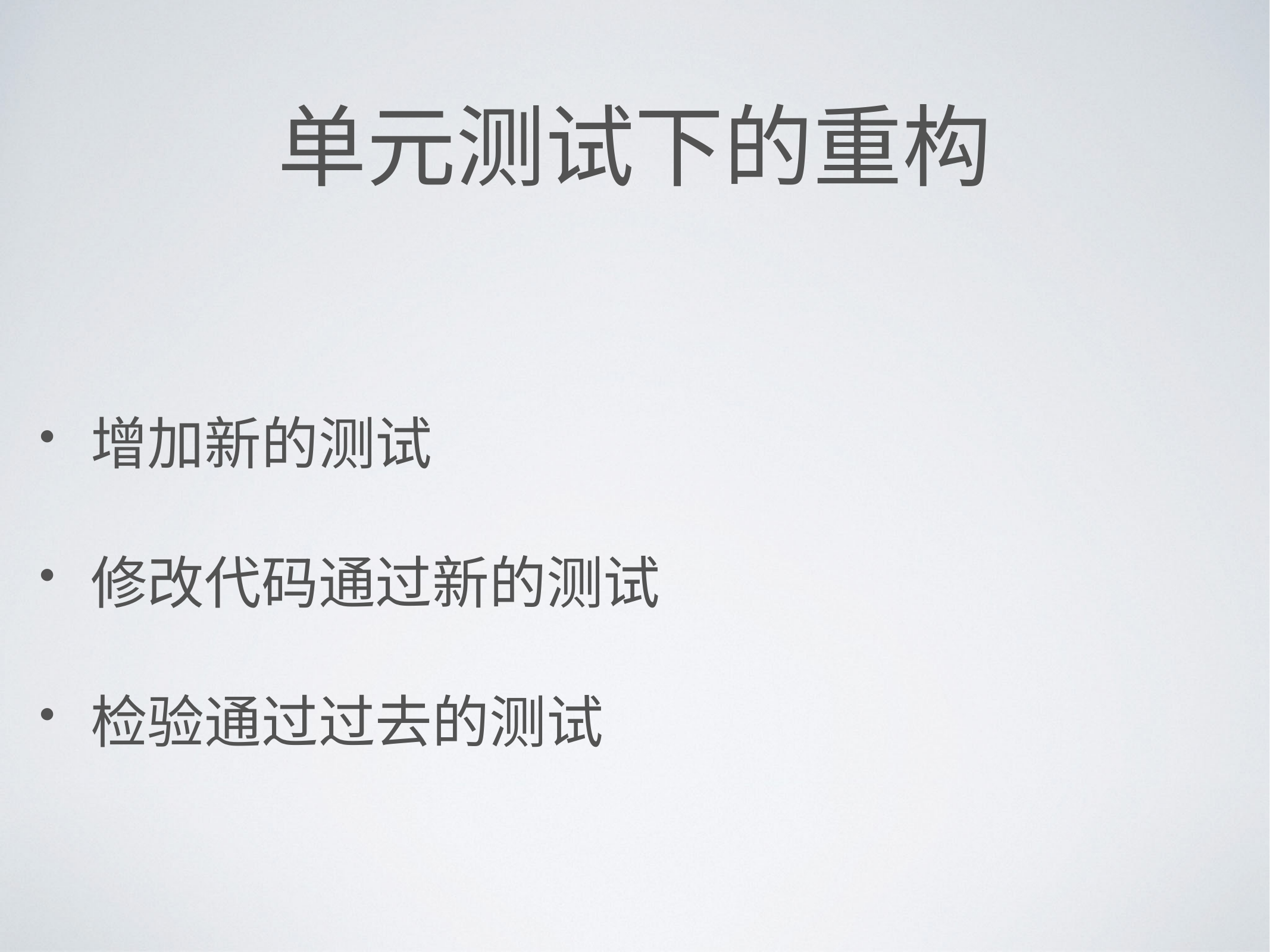

# 单元测试下的重构
增加新的测试
修改代码通过新的测试
检验通过过去的测试